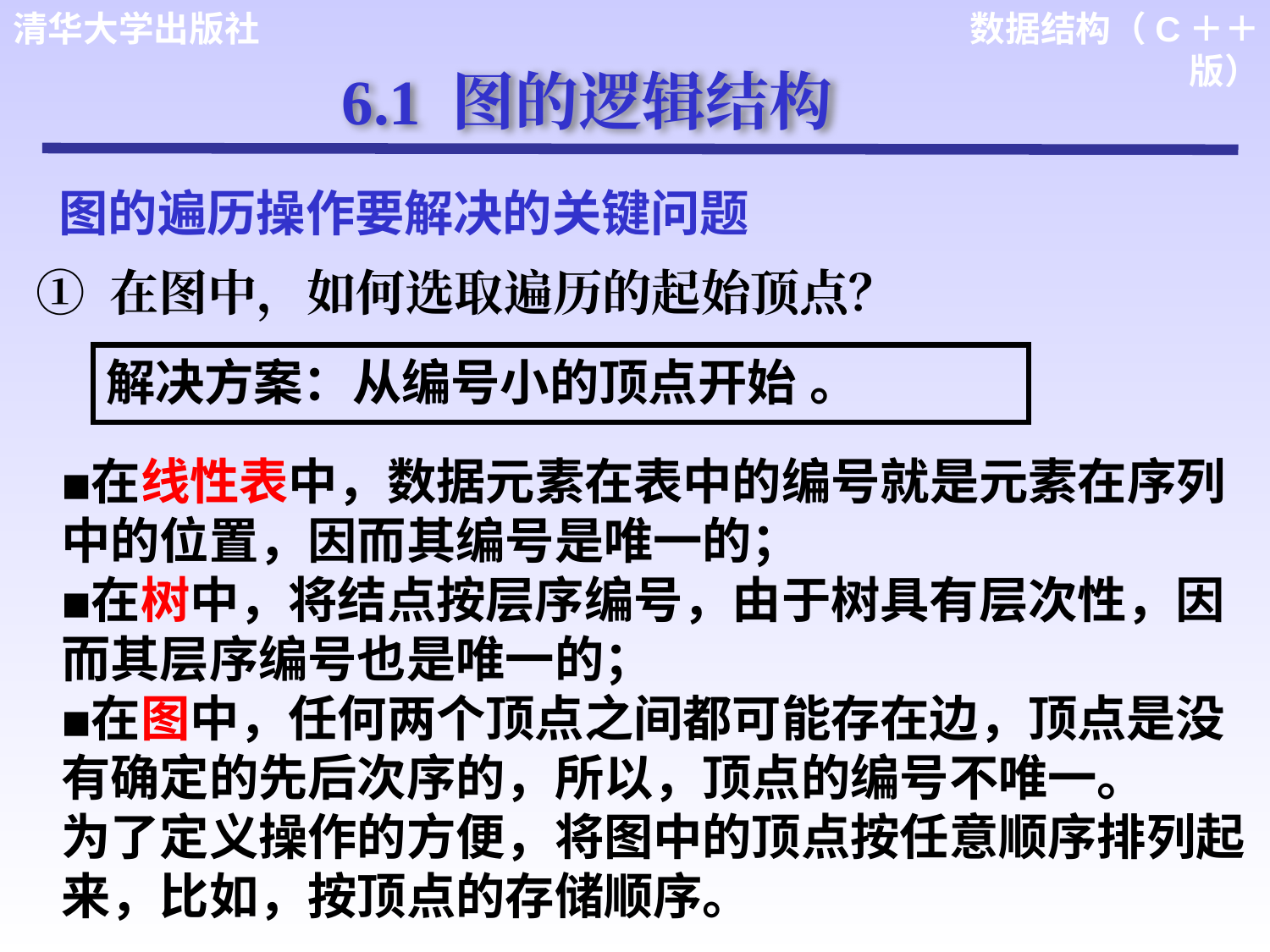

6.1 图的逻辑结构
图的遍历操作要解决的关键问题
① 在图中，如何选取遍历的起始顶点？
解决方案：从编号小的顶点开始 。
在线性表中，数据元素在表中的编号就是元素在序列中的位置，因而其编号是唯一的；
在树中，将结点按层序编号，由于树具有层次性，因而其层序编号也是唯一的；
在图中，任何两个顶点之间都可能存在边，顶点是没有确定的先后次序的，所以，顶点的编号不唯一。
为了定义操作的方便，将图中的顶点按任意顺序排列起来，比如，按顶点的存储顺序。